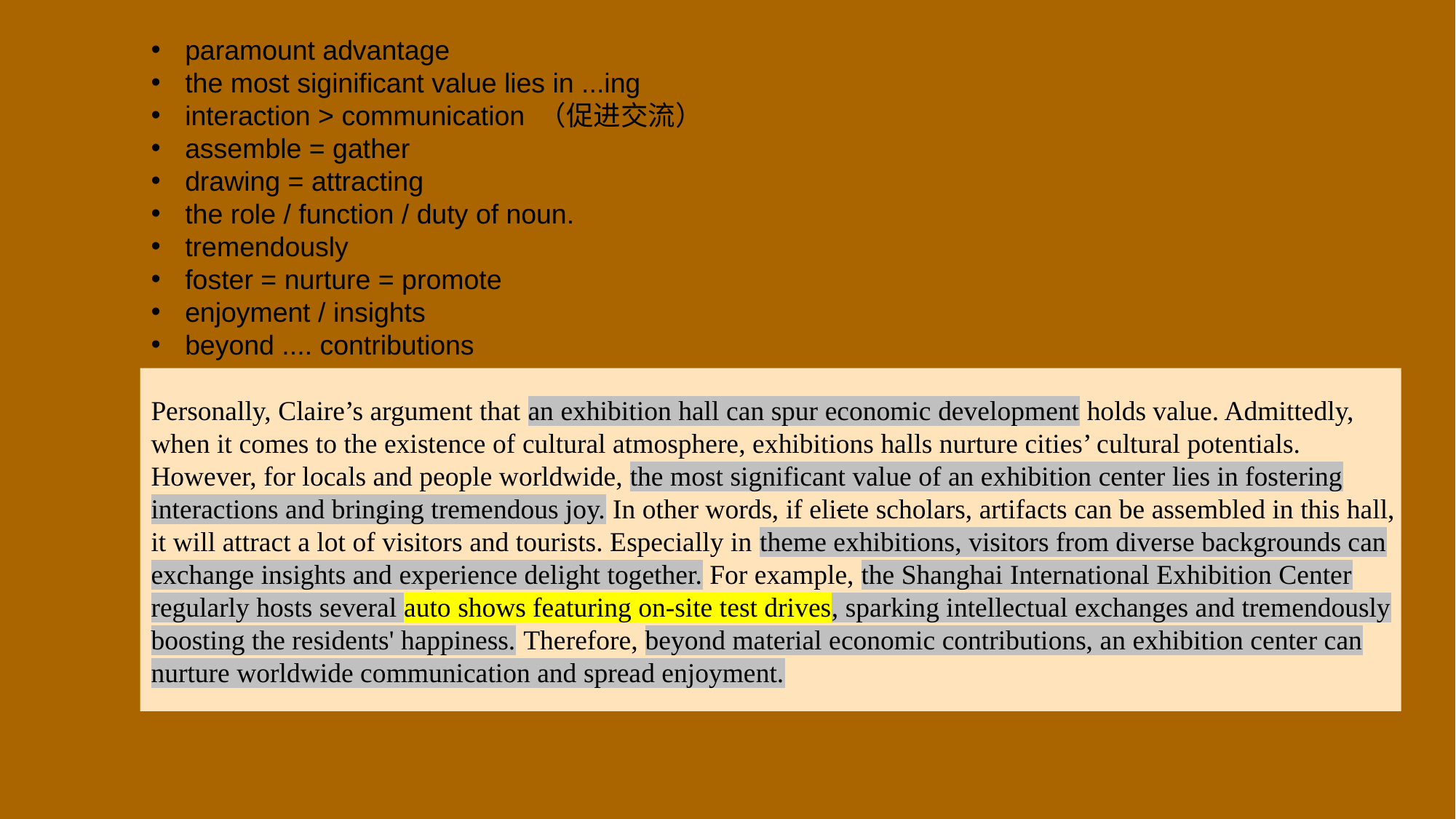

paramount advantage
the most siginificant value lies in ...ing
interaction > communication （促进交流）
assemble = gather
drawing = attracting
the role / function / duty of noun.
tremendously
foster = nurture = promote
enjoyment / insights
beyond .... contributions

Personally, Claire’s argument that an exhibition hall can spur economic development holds value. Admittedly, when it comes to the existence of cultural atmosphere, exhibitions halls nurture cities’ cultural potentials. However, for locals and people worldwide, the most significant value of an exhibition center lies in fostering interactions and bringing tremendous joy. In other words, if elicte scholars, artifacts can be assembled in this hall, it will attract a lot of visitors and tourists. Especially in theme exhibitions, visitors from diverse backgrounds can exchange insights and experience delight together. For example, the Shanghai International Exhibition Center regularly hosts several auto shows featuring on-site test drives, sparking intellectual exchanges and tremendously boosting the residents' happiness. Therefore, beyond material economic contributions, an exhibition center can nurture worldwide communication and spread enjoyment.